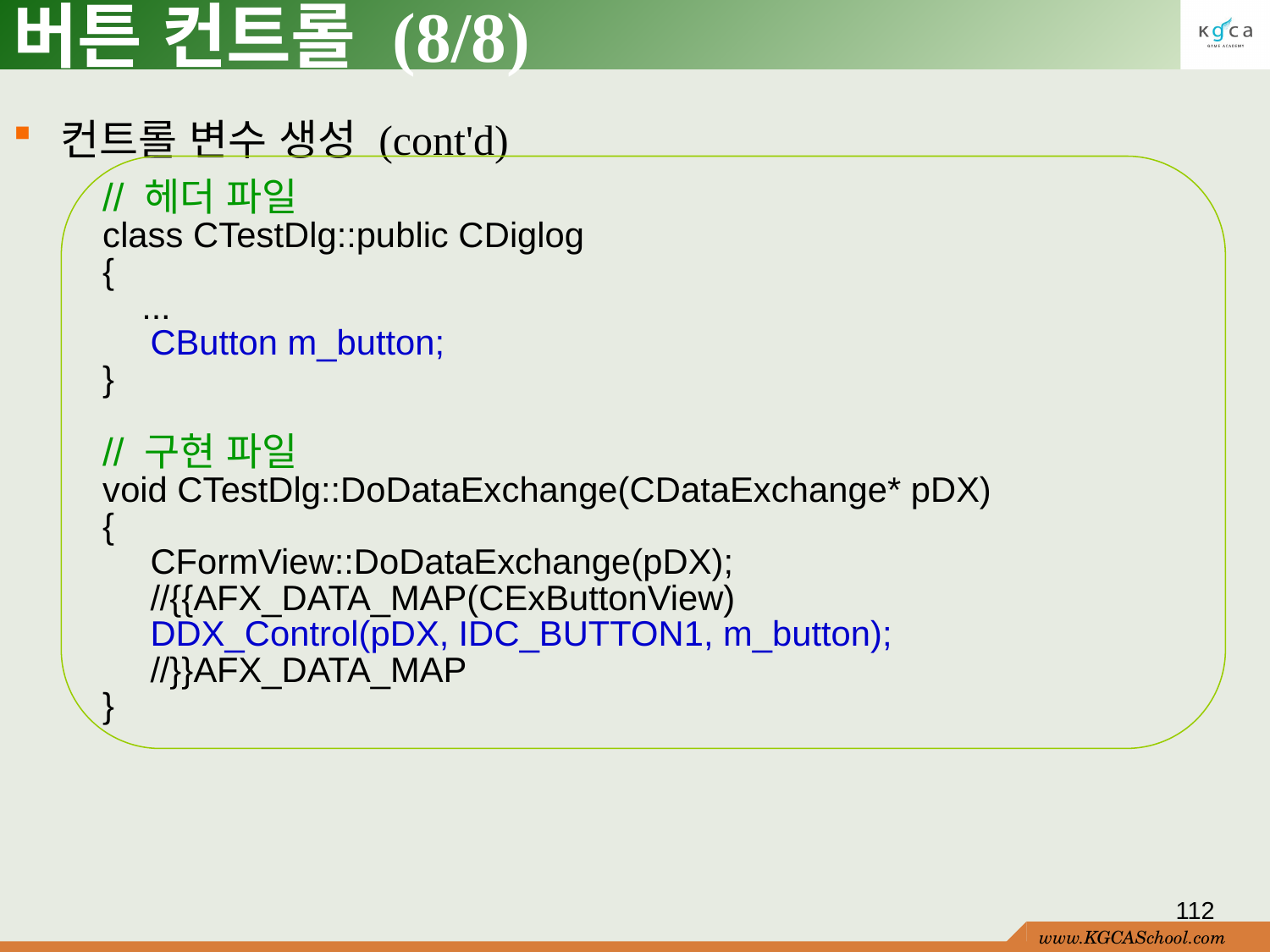

# 버튼 컨트롤 (8/8)
컨트롤 변수 생성 (cont'd)
// 헤더 파일
class CTestDlg::public CDiglog
{
    ...
	CButton m_button;
}

// 구현 파일
void CTestDlg::DoDataExchange(CDataExchange* pDX)
{
	CFormView::DoDataExchange(pDX);
	//{{AFX_DATA_MAP(CExButtonView)
	DDX_Control(pDX, IDC_BUTTON1, m_button);
	//}}AFX_DATA_MAP
}
112